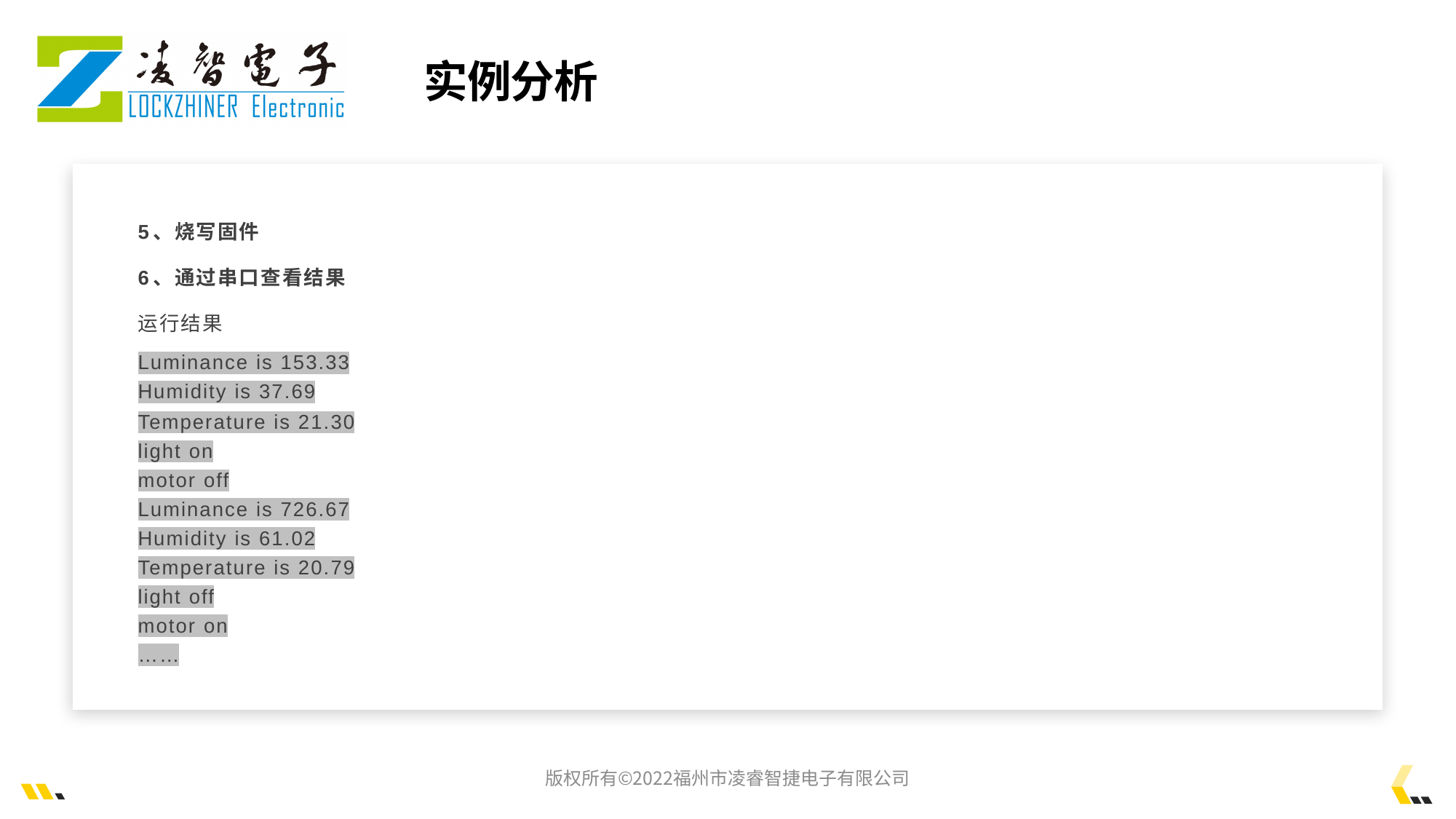

实例分析

5、烧写固件
6、通过串口查看结果
运行结果
Luminance is 153.33
Humidity is 37.69
Temperature is 21.30
light on
motor off
Luminance is 726.67
Humidity is 61.02
Temperature is 20.79
light off
motor on
……
版权所有©2022福州市凌睿智捷电子有限公司
11